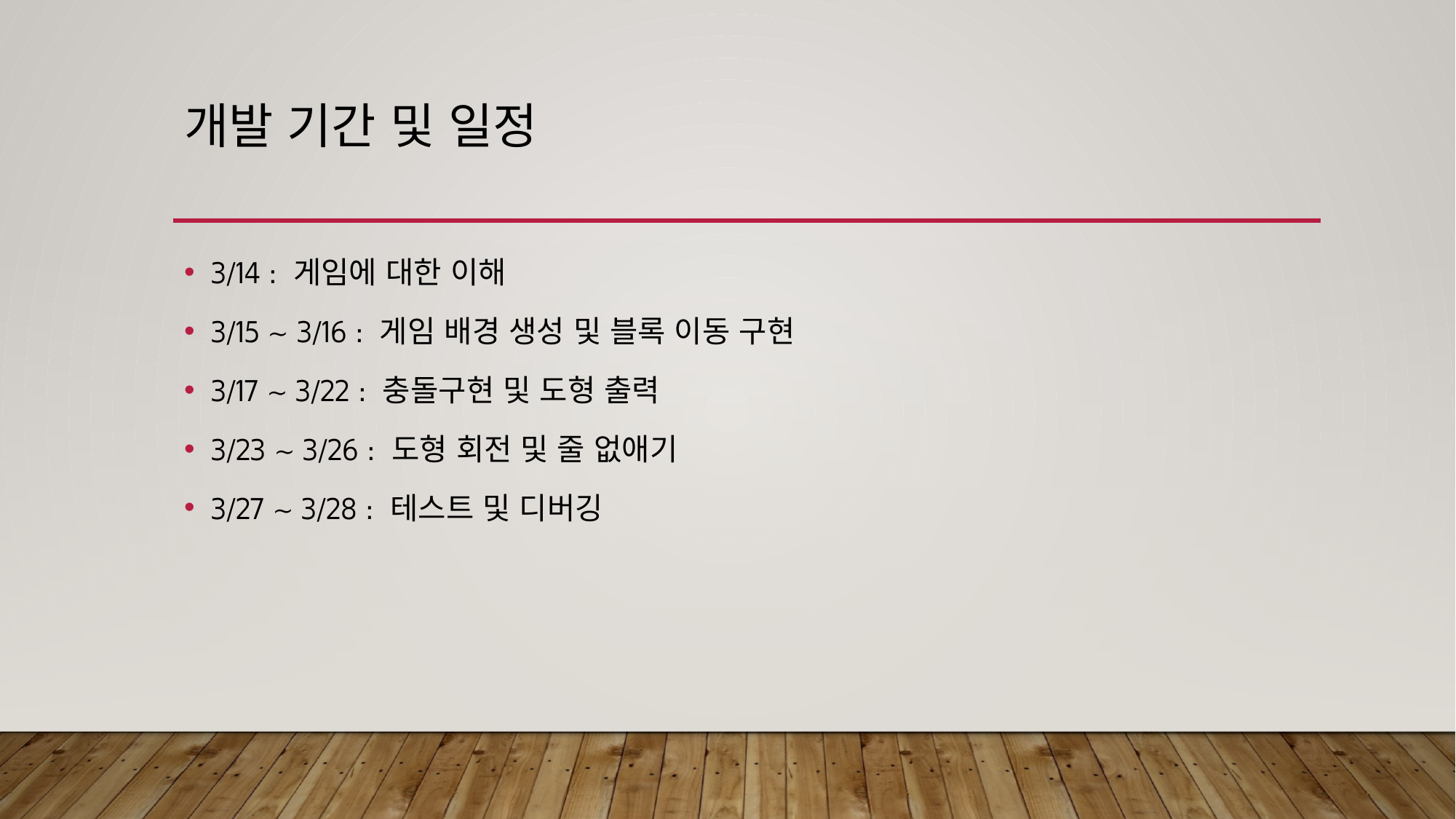

# 개발 기간 및 일정
3/14 : 게임에 대한 이해
3/15 ~ 3/16 : 게임 배경 생성 및 블록 이동 구현
3/17 ~ 3/22 : 충돌구현 및 도형 출력
3/23 ~ 3/26 : 도형 회전 및 줄 없애기
3/27 ~ 3/28 : 테스트 및 디버깅